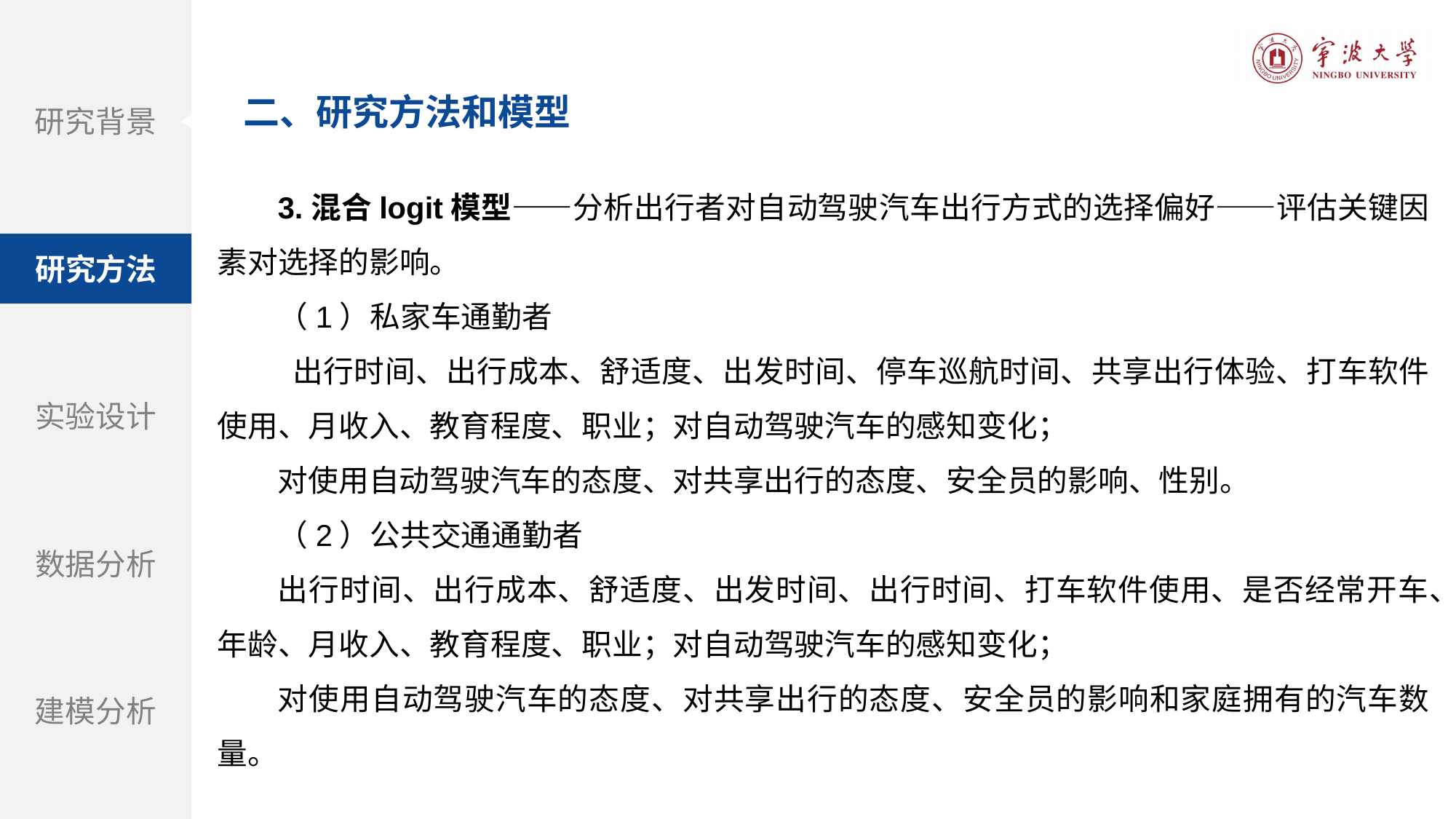

二、研究方法和模型
研究背景

研究方法
实验设计
数据分析
建模分析
3.混合logit模型——分析出行者对自动驾驶汽车出行方式的选择偏好——评估关键因素对选择的影响。
（1）私家车通勤者
 出行时间、出行成本、舒适度、出发时间、停车巡航时间、共享出行体验、打车软件使用、月收入、教育程度、职业；对自动驾驶汽车的感知变化；
对使用自动驾驶汽车的态度、对共享出行的态度、安全员的影响、性别。
（2）公共交通通勤者
出行时间、出行成本、舒适度、出发时间、出行时间、打车软件使用、是否经常开车、年龄、月收入、教育程度、职业；对自动驾驶汽车的感知变化；
对使用自动驾驶汽车的态度、对共享出行的态度、安全员的影响和家庭拥有的汽车数量。
题目：自动驾驶汽车和街道设计：使用虚拟现实实验探索中央分隔带在提高行人过街安全性方面的作用
期刊：Accident Analysis and Prevention